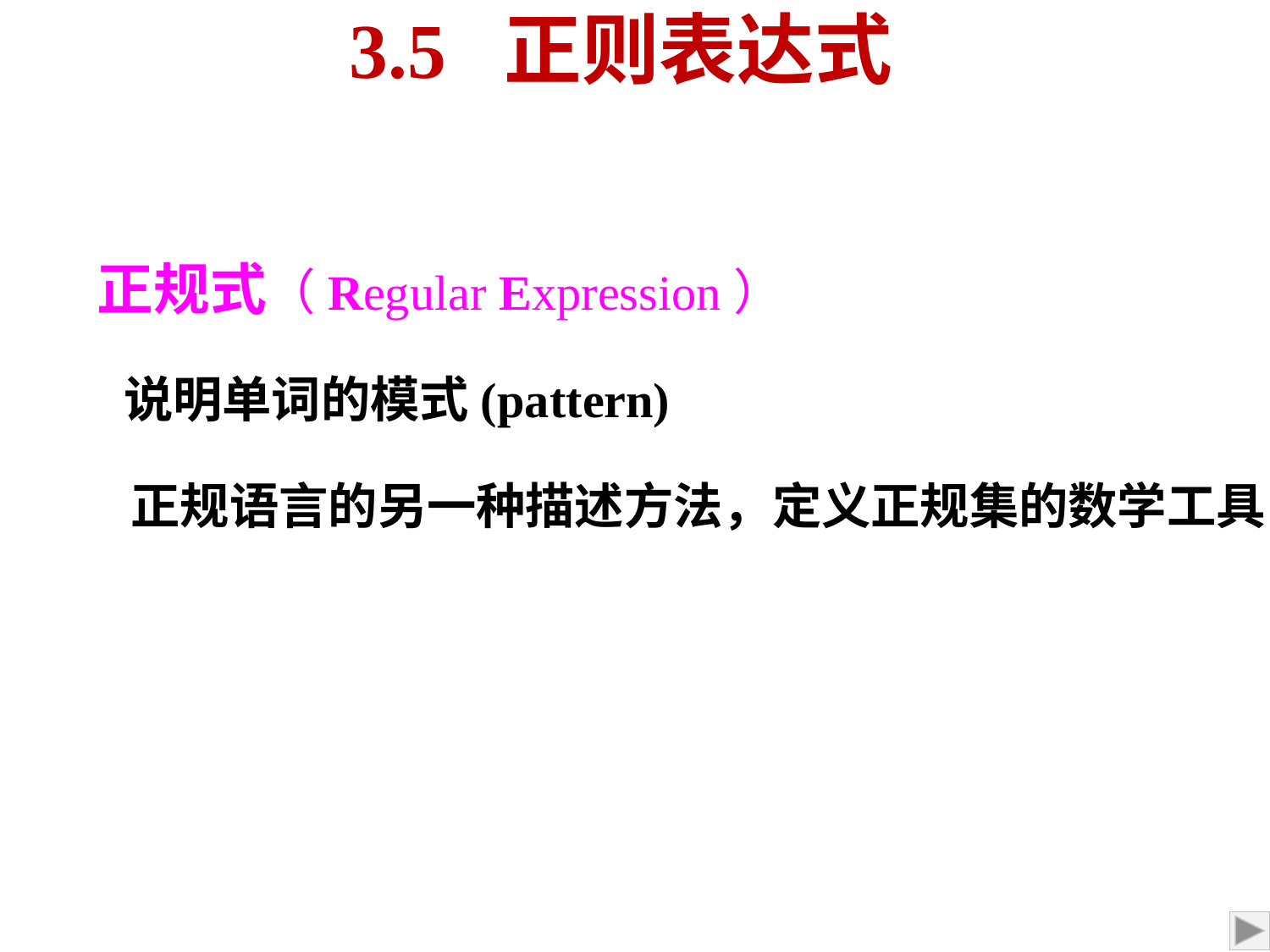

# 3.5  正则表达式
  正规式（Regular Expression）
      说明单词的模式(pattern)
     正规语言的另一种描述方法，定义正规集的数学工具